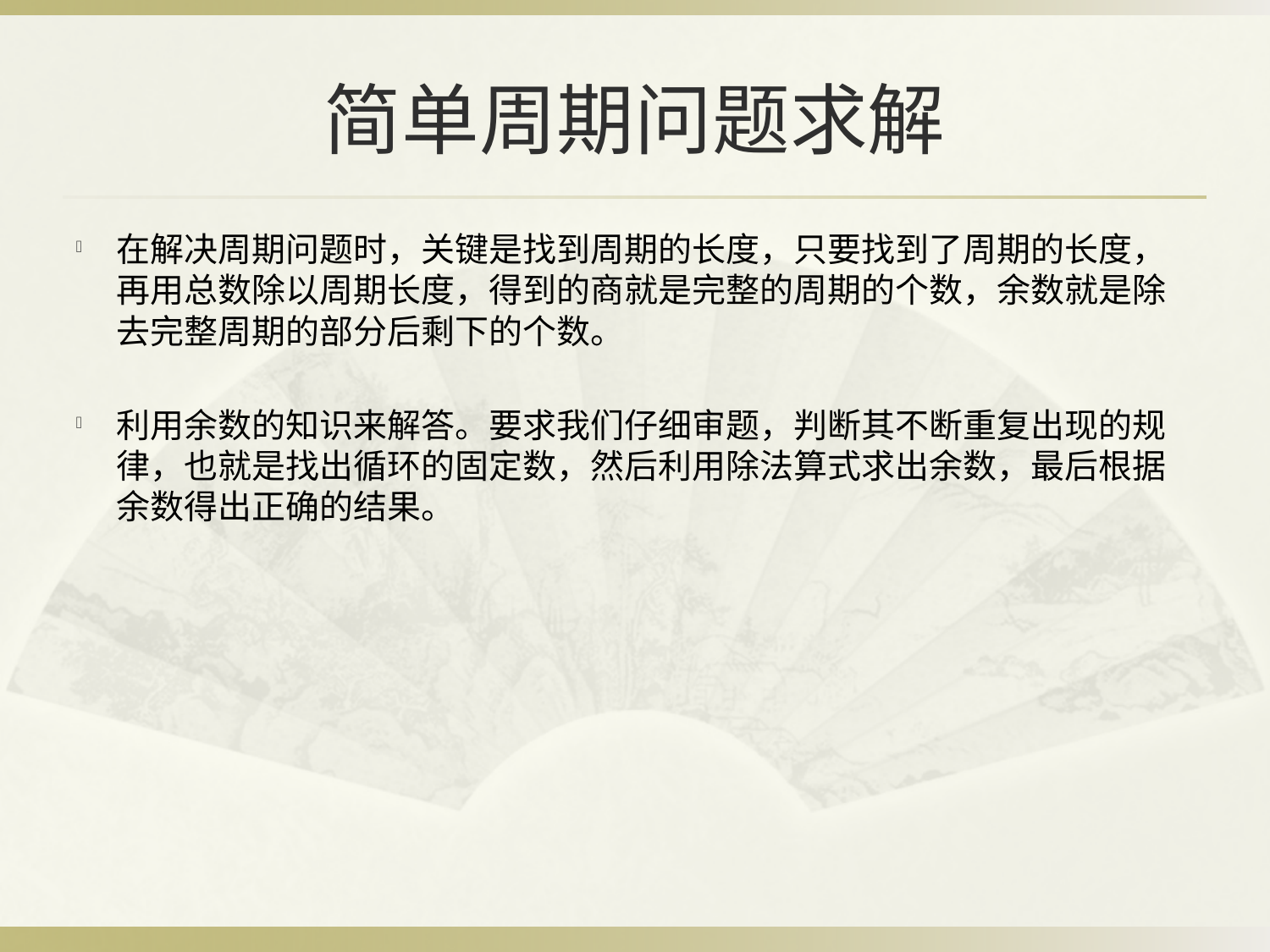

# 简单周期问题求解
在解决周期问题时，关键是找到周期的长度，只要找到了周期的长度，再用总数除以周期长度，得到的商就是完整的周期的个数，余数就是除去完整周期的部分后剩下的个数。

利用余数的知识来解答。要求我们仔细审题，判断其不断重复出现的规律，也就是找出循环的固定数，然后利用除法算式求出余数，最后根据余数得出正确的结果。